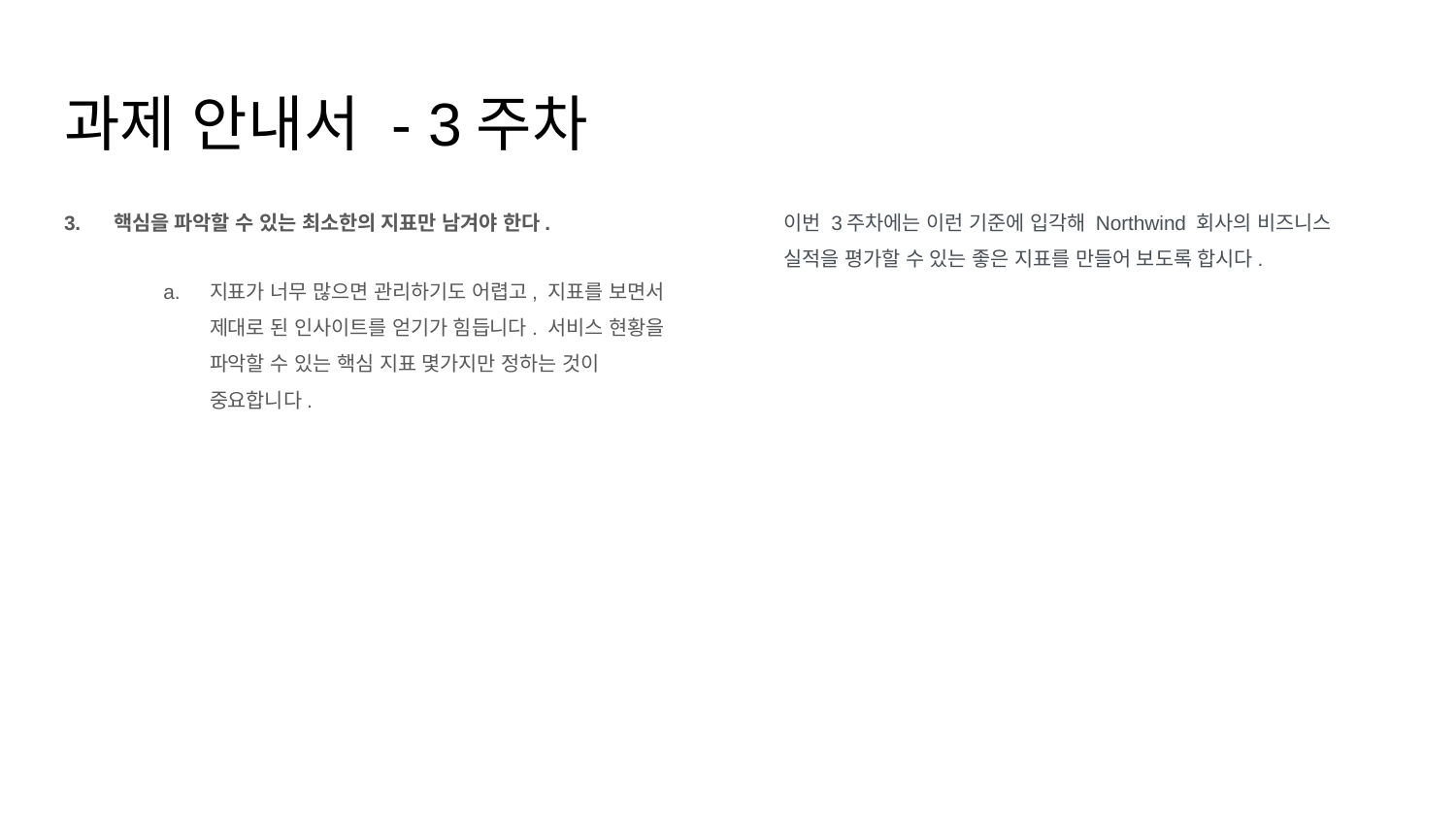

# 과제 안내서 - 3주차
3.     핵심을 파악할 수 있는 최소한의 지표만 남겨야 한다.
지표가 너무 많으면 관리하기도 어렵고, 지표를 보면서 제대로 된 인사이트를 얻기가 힘듭니다. 서비스 현황을 파악할 수 있는 핵심 지표 몇가지만 정하는 것이 중요합니다.

이번 3주차에는 이런 기준에 입각해 Northwind 회사의 비즈니스 실적을 평가할 수 있는 좋은 지표를 만들어 보도록 합시다.